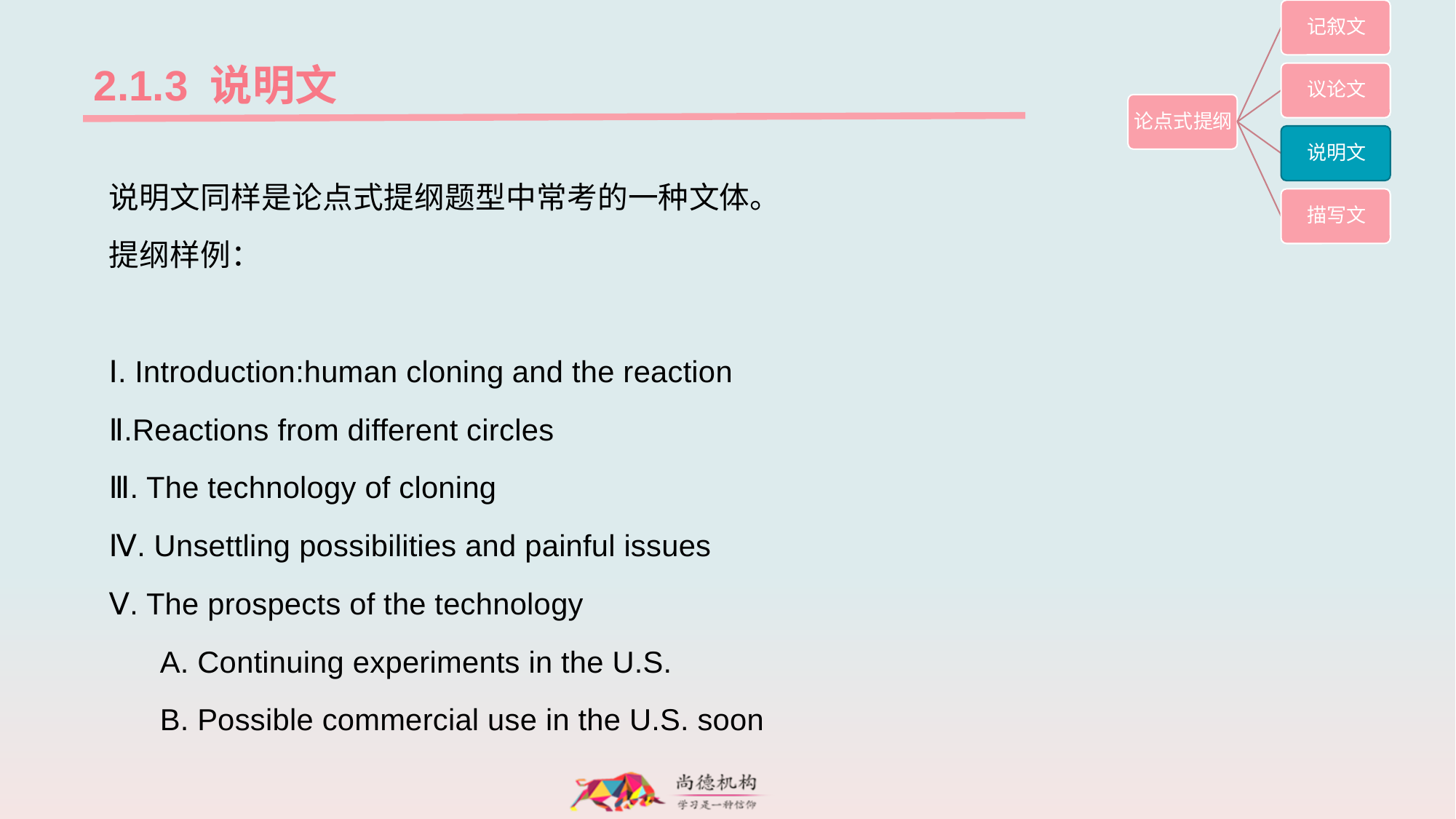

论点式提纲

记叙文

议论文

说明文

描写文
2.1.3 说明文
说明文同样是论点式提纲题型中常考的一种文体。
提纲样例：

Ⅰ. Introduction:human cloning and the reaction
Ⅱ.Reactions from different circles
Ⅲ. The technology of cloning
Ⅳ. Unsettling possibilities and painful issues
Ⅴ. The prospects of the technology
      A. Continuing experiments in the U.S.
      B. Possible commercial use in the U.S. soon